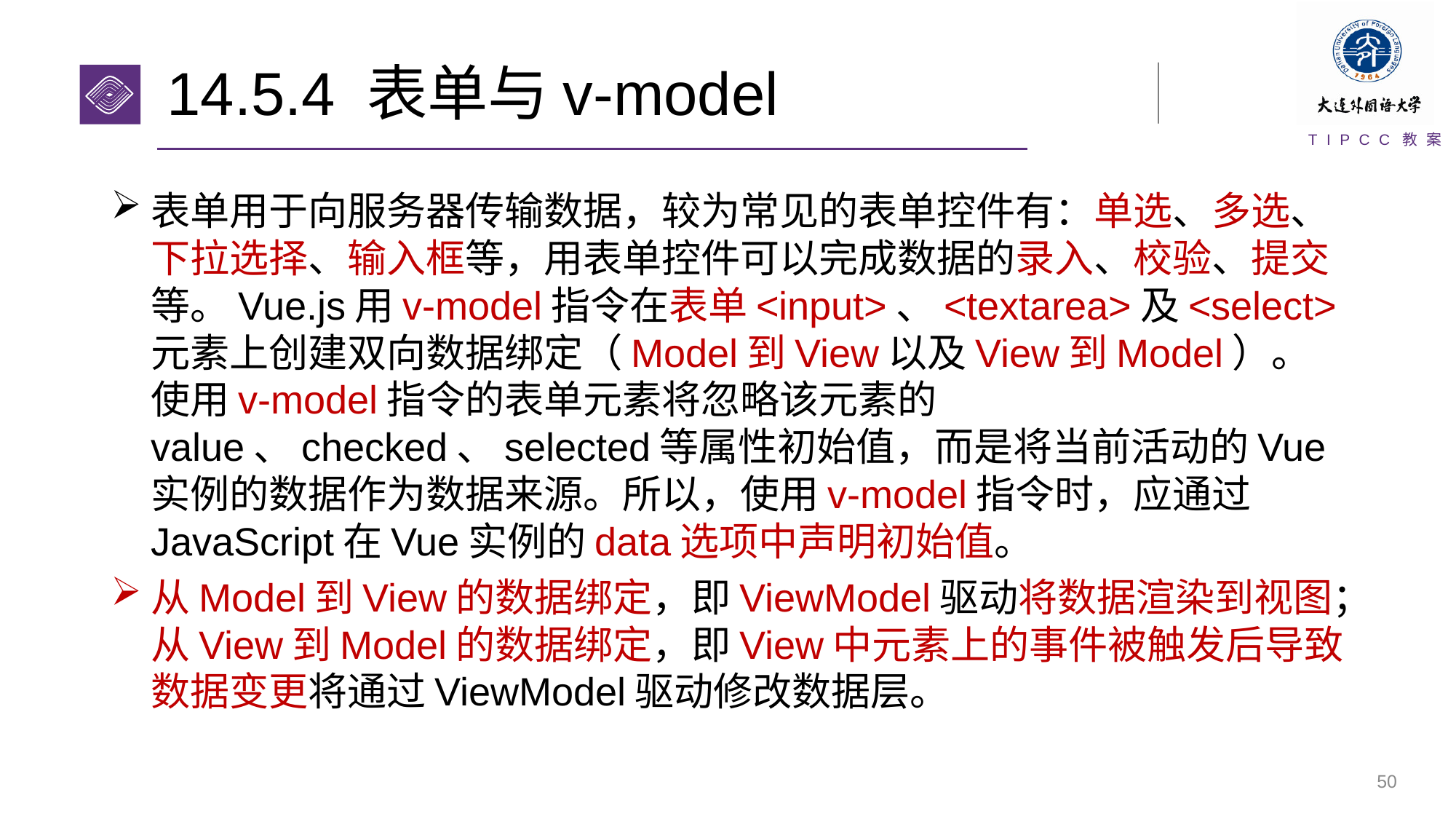

# 14.5.4 表单与v-model
表单用于向服务器传输数据，较为常见的表单控件有：单选、多选、下拉选择、输入框等，用表单控件可以完成数据的录入、校验、提交等。Vue.js用v-model指令在表单<input>、<textarea>及<select>元素上创建双向数据绑定（Model到View以及View到Model）。使用v-model指令的表单元素将忽略该元素的value、checked、selected等属性初始值，而是将当前活动的Vue实例的数据作为数据来源。所以，使用v-model指令时，应通过JavaScript在Vue实例的data选项中声明初始值。
从Model到View的数据绑定，即ViewModel驱动将数据渲染到视图；从View到Model的数据绑定，即View中元素上的事件被触发后导致数据变更将通过ViewModel驱动修改数据层。

50